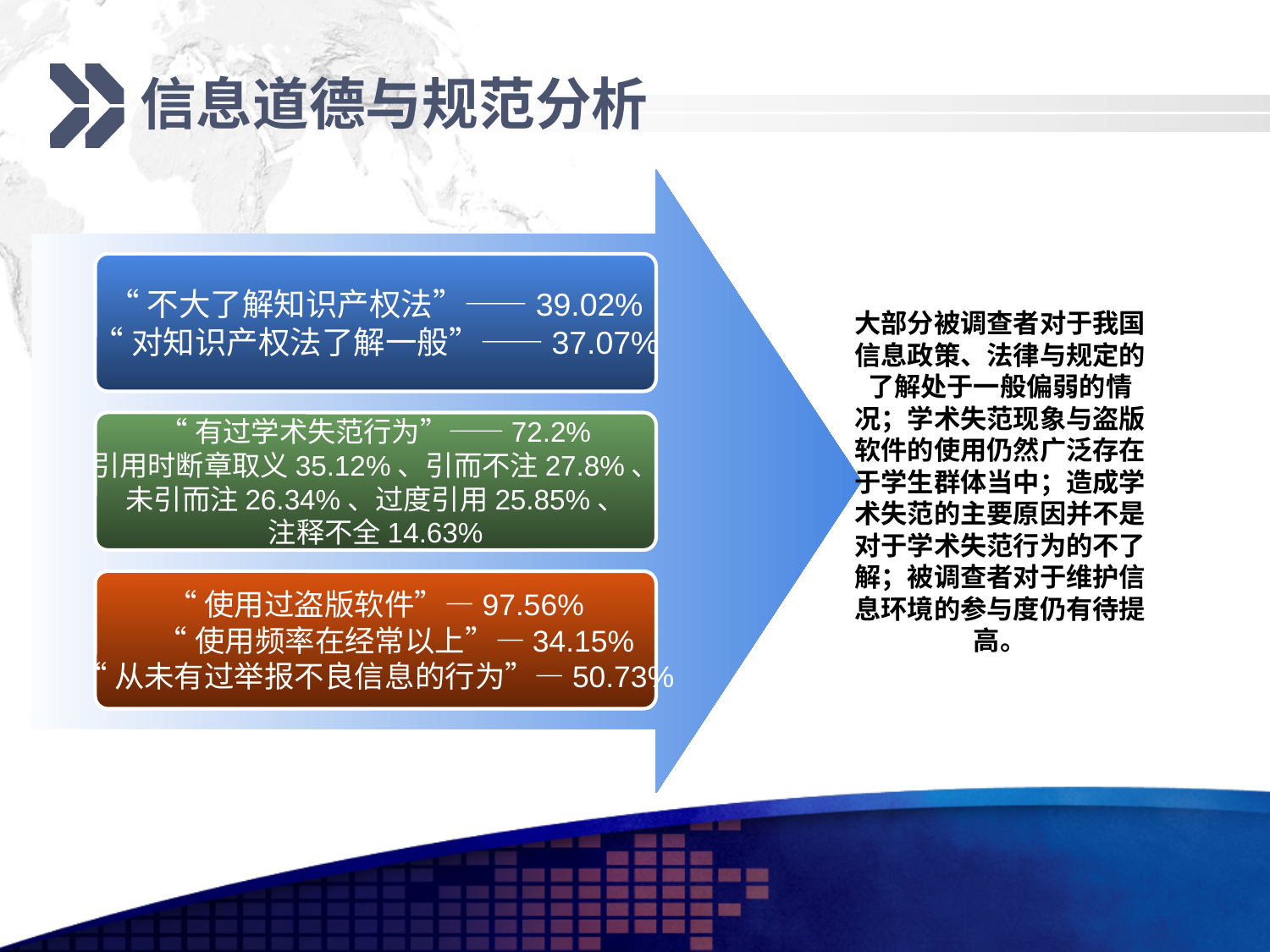

# 信息道德与规范分析

“不大了解知识产权法”——39.02%
“对知识产权法了解一般”——37.07%
大部分被调查者对于我国信息政策、法律与规定的了解处于一般偏弱的情况；学术失范现象与盗版软件的使用仍然广泛存在于学生群体当中；造成学术失范的主要原因并不是对于学术失范行为的不了解；被调查者对于维护信息环境的参与度仍有待提高。
“有过学术失范行为”——72.2%
引用时断章取义35.12%、引而不注27.8%、
未引而注26.34%、过度引用25.85%、
注释不全14.63%
“使用过盗版软件”—97.56%
      “使用频率在经常以上”—34.15%
“从未有过举报不良信息的行为”—50.73%